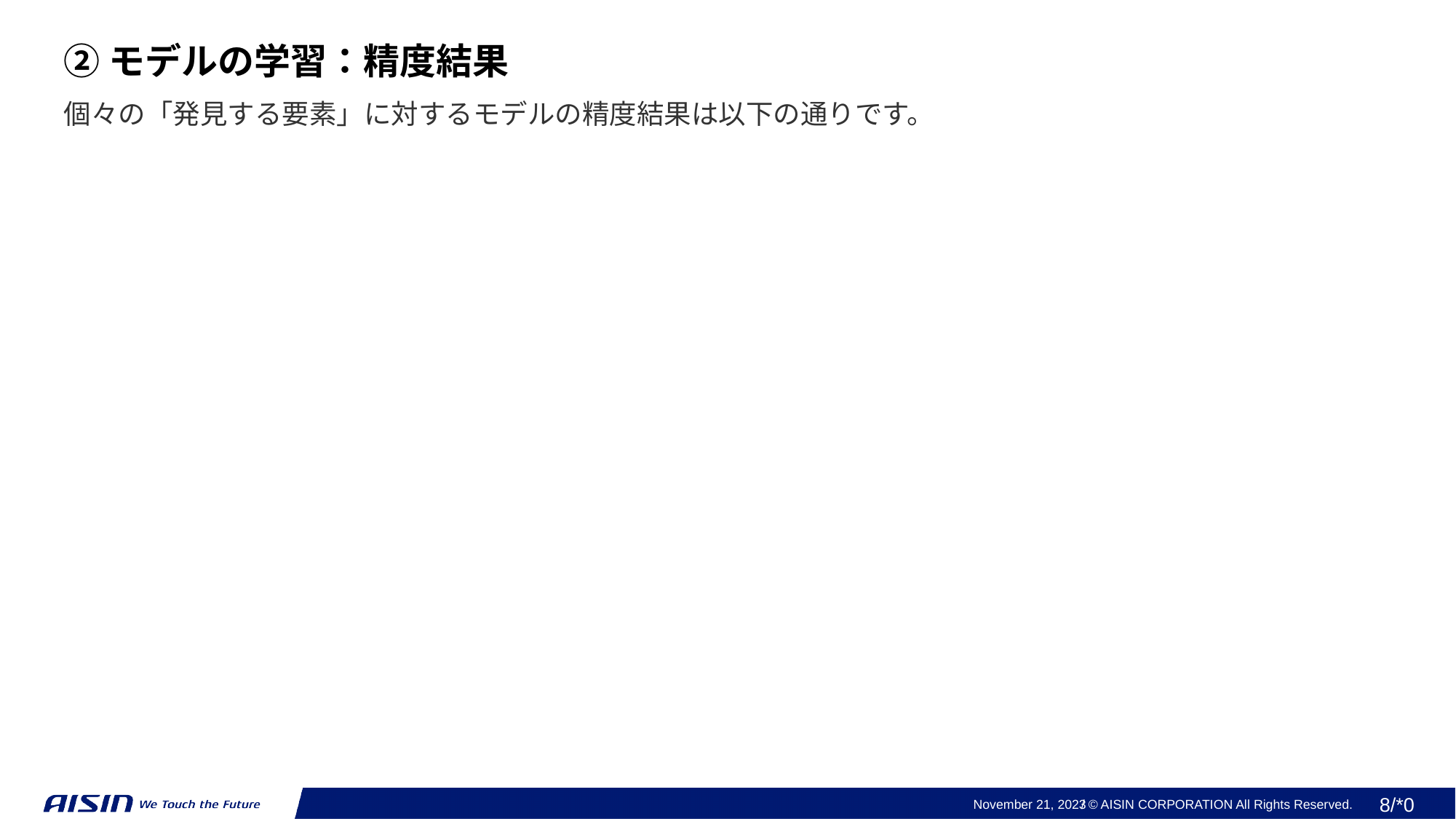

➁モデルの学習：精度結果
個々の「発見する要素」に対するモデルの精度結果は以下の通りです。
November 21, 2023